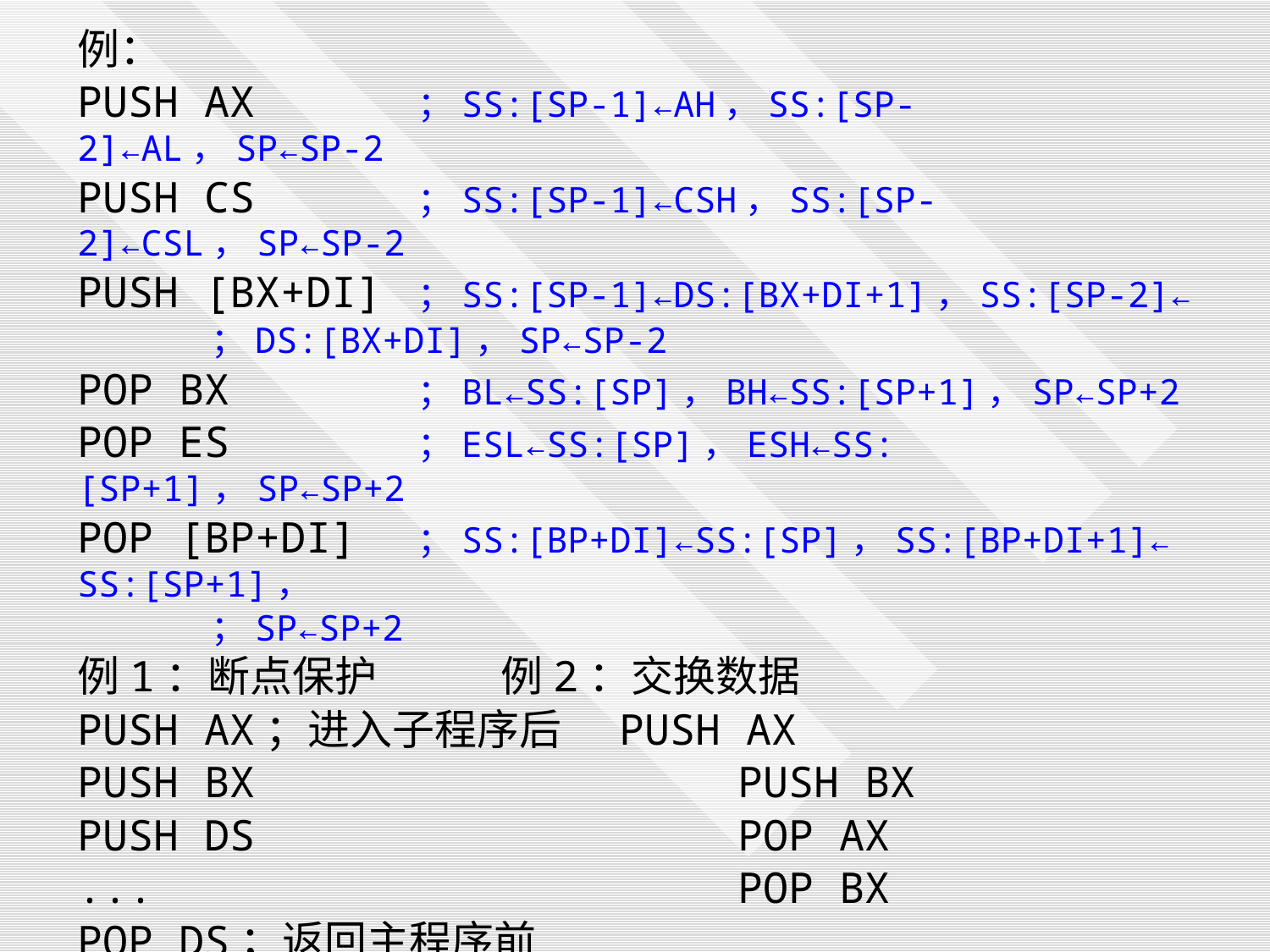

例：
PUSH AX      ；SS:[SP-1]←AH，SS:[SP-2]←AL，SP←SP-2
PUSH CS      ；SS:[SP-1]←CSH，SS:[SP-2]←CSL，SP←SP-2
PUSH [BX+DI] ；SS:[SP-1]←DS:[BX+DI+1]，SS:[SP-2]←
                ；DS:[BX+DI]，SP←SP-2
POP BX       ；BL←SS:[SP]，BH←SS:[SP+1]，SP←SP+2
POP ES       ；ESL←SS:[SP]，ESH←SS:[SP+1]，SP←SP+2
POP [BP+DI]  ；SS:[BP+DI]←SS:[SP]，SS:[BP+DI+1]← SS:[SP+1]，
                ；SP←SP+2
例1：断点保护             例2：交换数据
PUSH AX；进入子程序后     PUSH AX
PUSH BX                   PUSH BX
PUSH DS                   POP AX
...                       POP BX
POP DS；返回主程序前
POP BX
POP AX